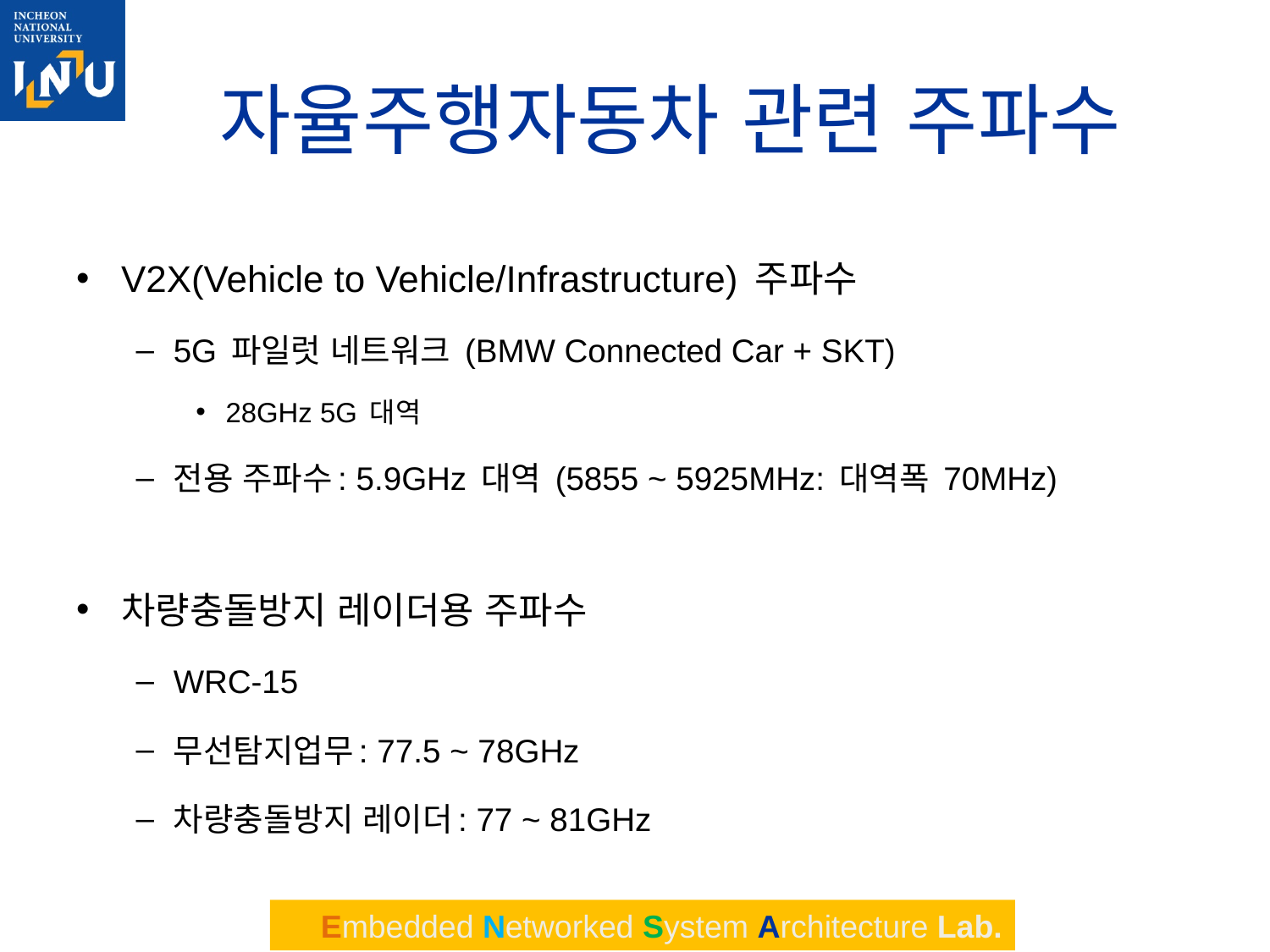

# 자율주행자동차 관련 주파수
V2X(Vehicle to Vehicle/Infrastructure) 주파수
5G 파일럿 네트워크 (BMW Connected Car + SKT)
28GHz 5G 대역
전용 주파수: 5.9GHz 대역 (5855 ~ 5925MHz: 대역폭 70MHz)

차량충돌방지 레이더용 주파수
WRC-15
무선탐지업무: 77.5 ~ 78GHz
차량충돌방지 레이더: 77 ~ 81GHz